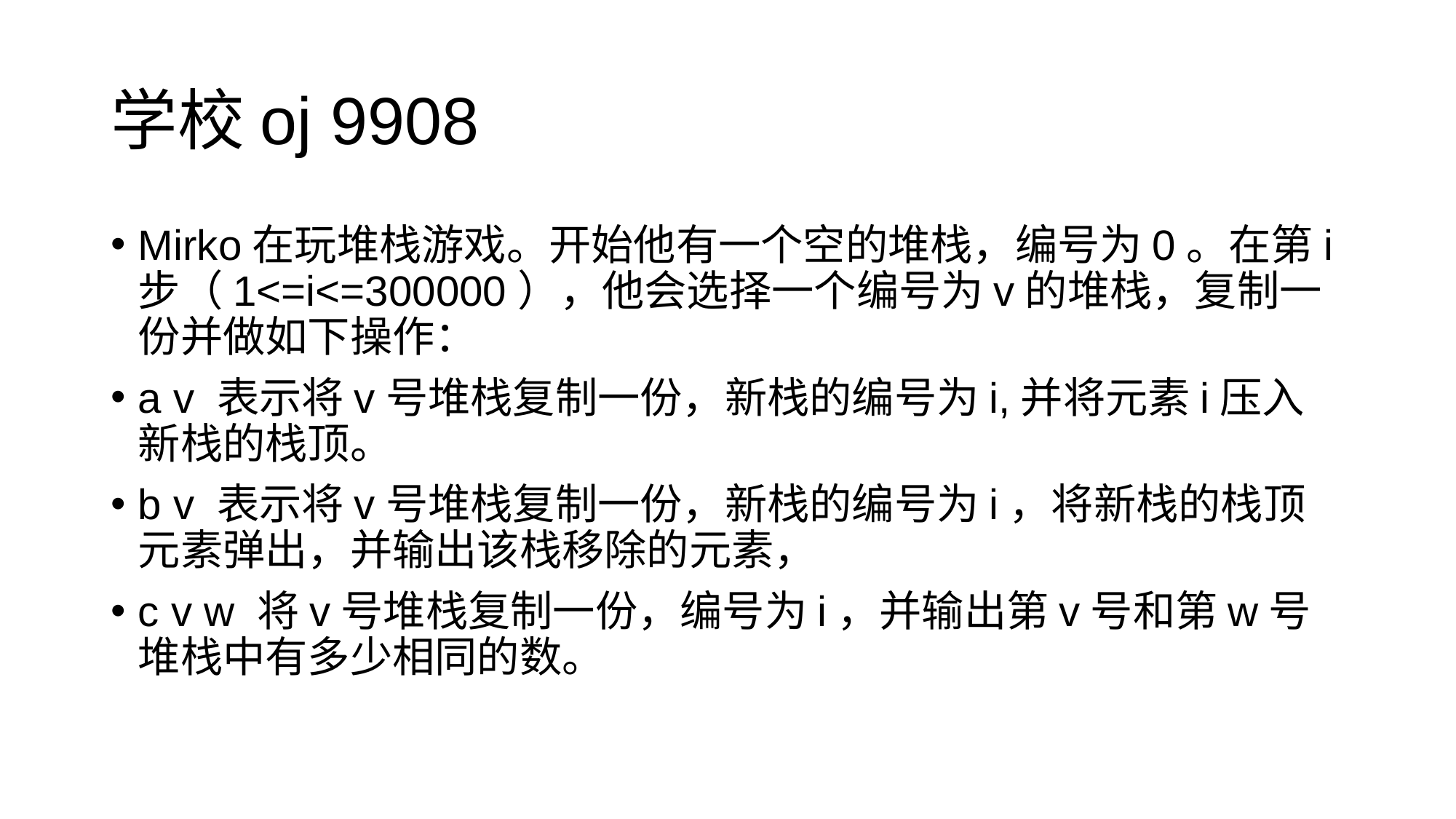

# 学校oj 9908
Mirko在玩堆栈游戏。开始他有一个空的堆栈，编号为0。在第i步（1<=i<=300000），他会选择一个编号为v的堆栈，复制一份并做如下操作：
a v 表示将v号堆栈复制一份，新栈的编号为i,并将元素i压入新栈的栈顶。
b v 表示将v号堆栈复制一份，新栈的编号为i，将新栈的栈顶元素弹出，并输出该栈移除的元素，
c v w 将v号堆栈复制一份，编号为i，并输出第v号和第w号堆栈中有多少相同的数。